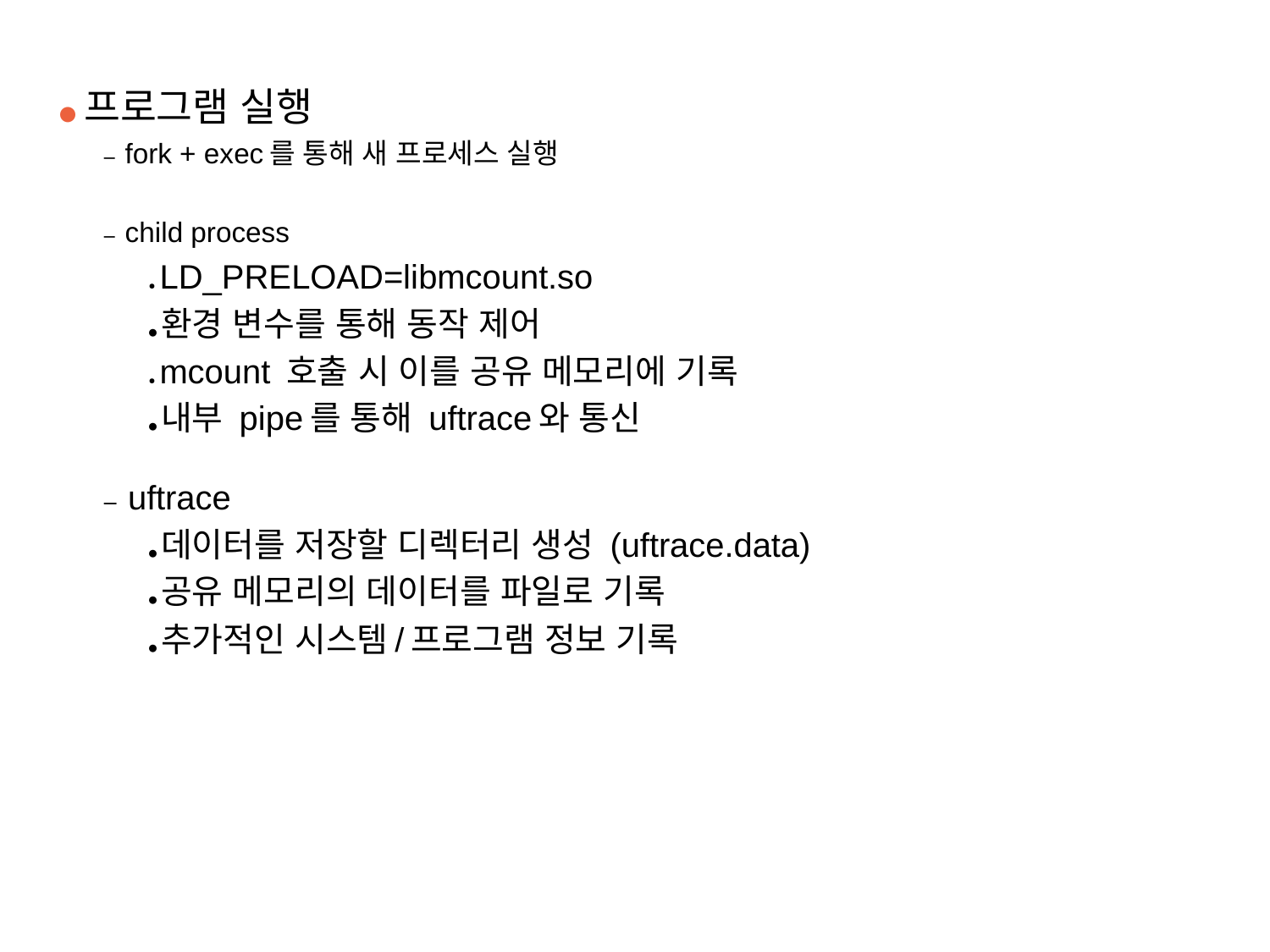

● 프로그램 실행
– fork + exec를 통해 새 프로세스 실행

– child process
● LD_PRELOAD=libmcount.so
● 환경 변수를 통해 동작 제어
● mcount 호출 시 이를 공유 메모리에 기록
● 내부 pipe를 통해 uftrace와 통신

– uftrace
● 데이터를 저장할 디렉터리 생성 (uftrace.data)
● 공유 메모리의 데이터를 파일로 기록
● 추가적인 시스템/프로그램 정보 기록